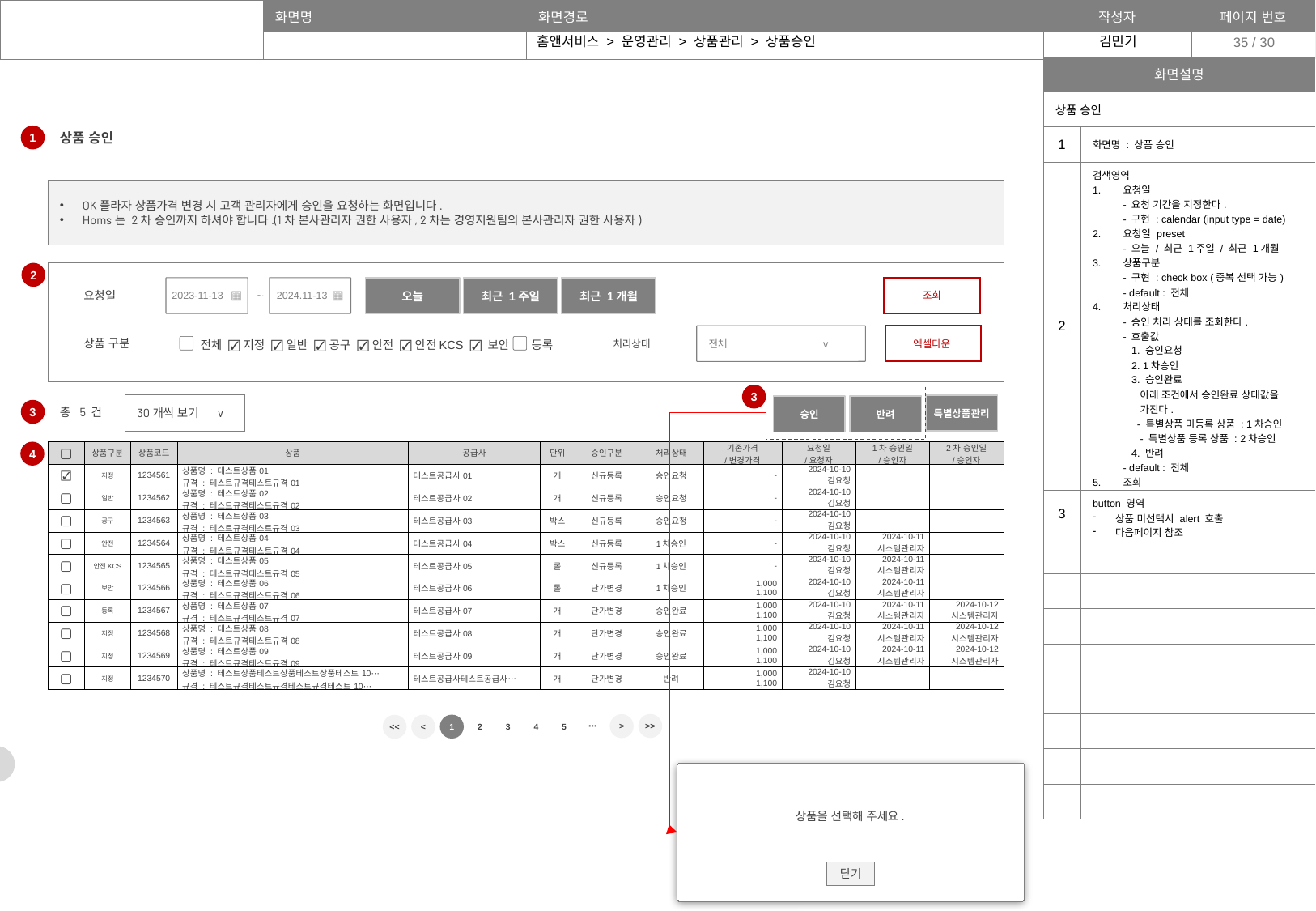

홈앤서비스 > 운영관리 > 상품관리 > 상품승인
35
| 주문관리 | ▼ |
| --- | --- |
| 인수/반품 | ▼ |
| 상품관리 | ▼ |
| 재고/예산 | ▼ |
| 고객센터 | ▼ |
| 운영관리 | ▼ |
| 조직 관리 | ▼ |
| 사업장 관리 |  |
| 사용자 관리 |  |
| 실적 관리 | ▼ |
| 실적조회 |  |
| 세금계산서 |  |
| 채무 관리 |  |
| 재고 조회 | ▼ |
| 사업장별 재고 |  |
| 재고 조회 |  |
| 예산운영 |  |
| 상품관리 | ▼ |
| 상품승인 |  |
| 상품진열 |  |
| 산업안전보건관리비 | ▼ |
| 산업안전보건관리비 |  |
| 산업안전관리비 월별 사용내역 |  |
| SKB산업안전보건 관리비 월별 사용내역 |  |
| 화면설명 |  |
| --- | --- |
| 상품 승인 |  |
| 1 | 화면명 : 상품 승인 |
| 2 | 검색영역 요청일 - 요청 기간을 지정한다. - 구현 : calendar (input type = date) 요청일 preset - 오늘 / 최근 1주일 / 최근 1개월 상품구분 - 구현 : check box (중복 선택 가능) - default : 전체 처리상태 - 승인 처리 상태를 조회한다. - 호출값 1. 승인요청 2. 1차승인 3. 승인완료 아래 조건에서 승인완료 상태값을 가진다. - 특별상품 미등록 상품 : 1차승인 - 특별상품 등록 상품 : 2차승인 4. 반려 - default : 전체 조회 - AND 검색 엑셀다운 - 검색 조건의 결과값을 엑셀로 변환 후 파일 다운로드 제공 |
| 3 | button 영역 상품 미선택시 alert 호출 다음페이지 참조 |
|  |  |
|  |  |
|  |  |
|  |  |
|  |  |
|  |  |
|  |  |
|  |  |
상품 승인
1
OK플라자 상품가격 변경 시 고객 관리자에게 승인을 요청하는 화면입니다.
Homs는 2차 승인까지 하셔야 합니다.(1차 본사관리자 권한 사용자, 2차는 경영지원팀의 본사관리자 권한 사용자)
2

요청일
2023-11-13   📅
~
2024.11-13  📅
오늘
최근 1주일
최근 1개월
조회
상품 구분
▢ 전체  ☑️ 지정  ☑️ 일반  ☑️ 공구  ☑️ 안전  ☑️ 안전KCS  ☑️ 보안 ▢ 등록
처리상태
전체                                 v
엑셀다운
3

총  5 건
30개씩 보기     v
특별상품관리
승인
반려
3
4
| ▢ | 상품구분 | 상품코드 | 상품 | 공급사 | 단위 | 승인구분 | 처리상태 | 기존가격 /변경가격 | 요청일 /요청자 | 1차 승인일 /승인자 | 2차 승인일 /승인자 |
| --- | --- | --- | --- | --- | --- | --- | --- | --- | --- | --- | --- |
| ☑️ | 지정 | 1234561 | 상품명 : 테스트상품01 규격 : 테스트규격테스트규격01 | 테스트공급사01 | 개 | 신규등록 | 승인요청 | - | 2024-10-10 김요청 |  |  |
| ▢ | 일반 | 1234562 | 상품명 : 테스트상품02 규격 : 테스트규격테스트규격02 | 테스트공급사02 | 개 | 신규등록 | 승인요청 | - | 2024-10-10 김요청 |  |  |
| ▢ | 공구 | 1234563 | 상품명 : 테스트상품03 규격 : 테스트규격테스트규격03 | 테스트공급사03 | 박스 | 신규등록 | 승인요청 | - | 2024-10-10 김요청 |  |  |
| ▢ | 안전 | 1234564 | 상품명 : 테스트상품04 규격 : 테스트규격테스트규격04 | 테스트공급사04 | 박스 | 신규등록 | 1차승인 | - | 2024-10-10 김요청 | 2024-10-11 시스템관리자 |  |
| ▢ | 안전KCS | 1234565 | 상품명 : 테스트상품05 규격 : 테스트규격테스트규격05 | 테스트공급사05 | 롤 | 신규등록 | 1차승인 | - | 2024-10-10 김요청 | 2024-10-11 시스템관리자 |  |
| ▢ | 보안 | 1234566 | 상품명 : 테스트상품06 규격 : 테스트규격테스트규격06 | 테스트공급사06 | 롤 | 단가변경 | 1차승인 | 1,000 1,100 | 2024-10-10 김요청 | 2024-10-11 시스템관리자 |  |
| ▢ | 등록 | 1234567 | 상품명 : 테스트상품07 규격 : 테스트규격테스트규격07 | 테스트공급사07 | 개 | 단가변경 | 승인완료 | 1,000 1,100 | 2024-10-10 김요청 | 2024-10-11 시스템관리자 | 2024-10-12 시스템관리자 |
| ▢ | 지정 | 1234568 | 상품명 : 테스트상품08 규격 : 테스트규격테스트규격08 | 테스트공급사08 | 개 | 단가변경 | 승인완료 | 1,000 1,100 | 2024-10-10 김요청 | 2024-10-11 시스템관리자 | 2024-10-12 시스템관리자 |
| ▢ | 지정 | 1234569 | 상품명 : 테스트상품09 규격 : 테스트규격테스트규격09 | 테스트공급사09 | 개 | 단가변경 | 승인완료 | 1,000 1,100 | 2024-10-10 김요청 | 2024-10-11 시스템관리자 | 2024-10-12 시스템관리자 |
| ▢ | 지정 | 1234570 | 상품명 : 테스트상품테스트상품테스트상품테스트10⋯ 규격 : 테스트규격테스트규격테스트규격테스트10⋯ | 테스트공급사테스트공급사⋯ | 개 | 단가변경 | 반려 | 1,000 1,100 | 2024-10-10 김요청 |  |  |
>>
⋯
>
3
4
5
<
1
2
<<
ellipsis tooltip

상품을 선택해 주세요.
닫기